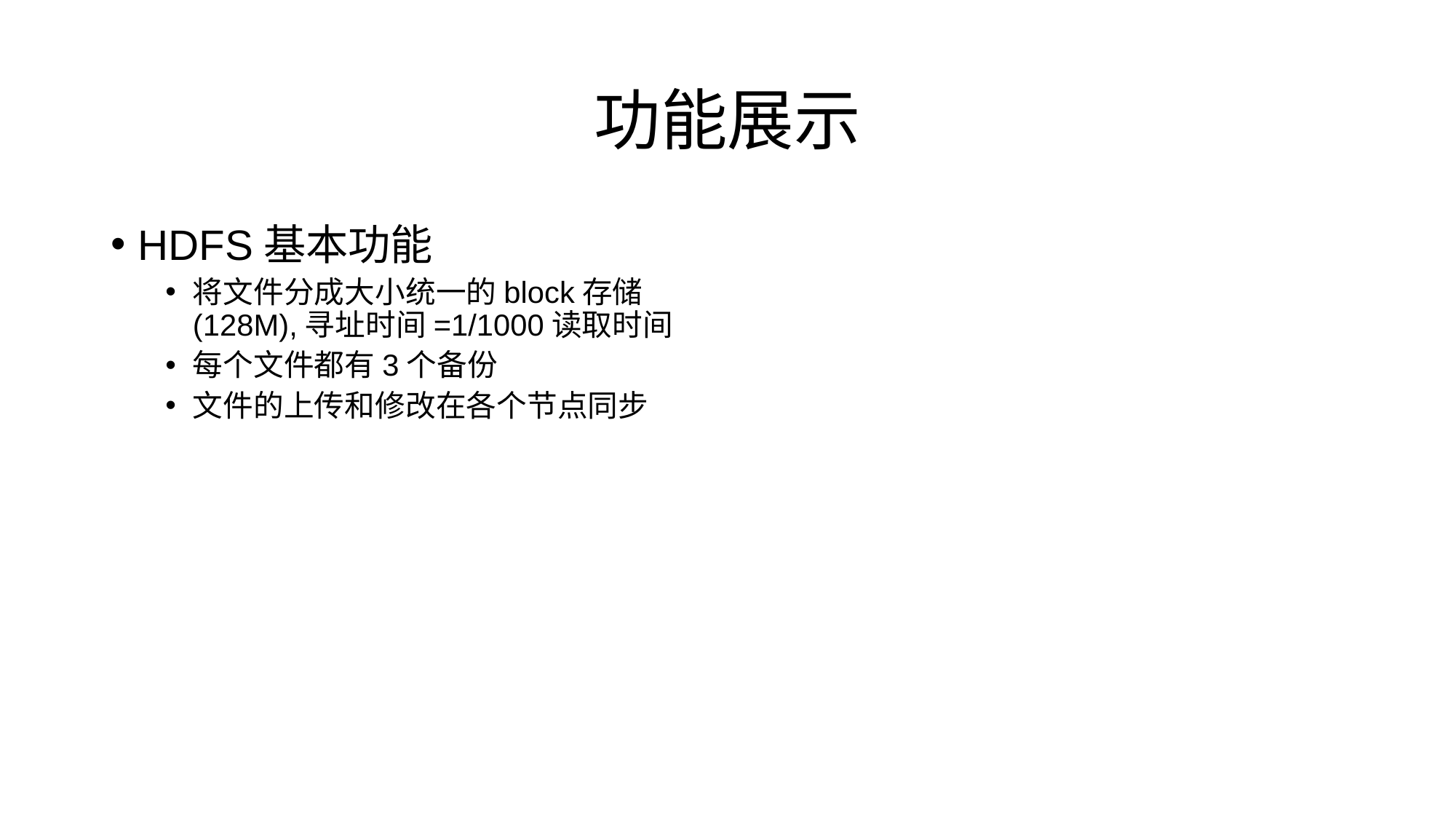

# 功能展示
HDFS基本功能
将文件分成大小统一的block存储(128M),寻址时间=1/1000读取时间
每个文件都有3个备份
文件的上传和修改在各个节点同步